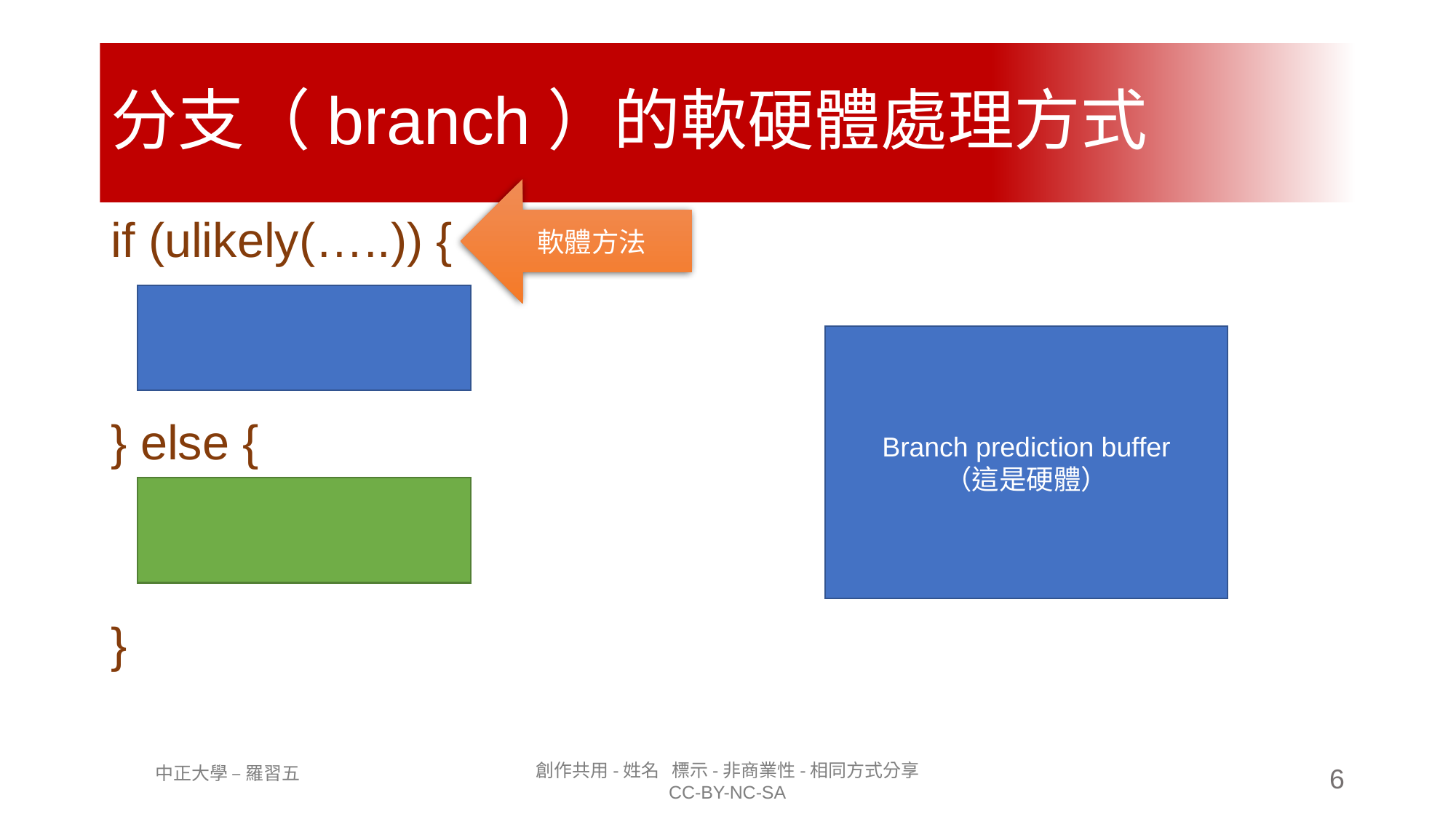

# 分支（branch）的軟硬體處理方式
軟體方法
if (ulikely(…..)) {

} else {

}

Branch prediction buffer
（這是硬體）